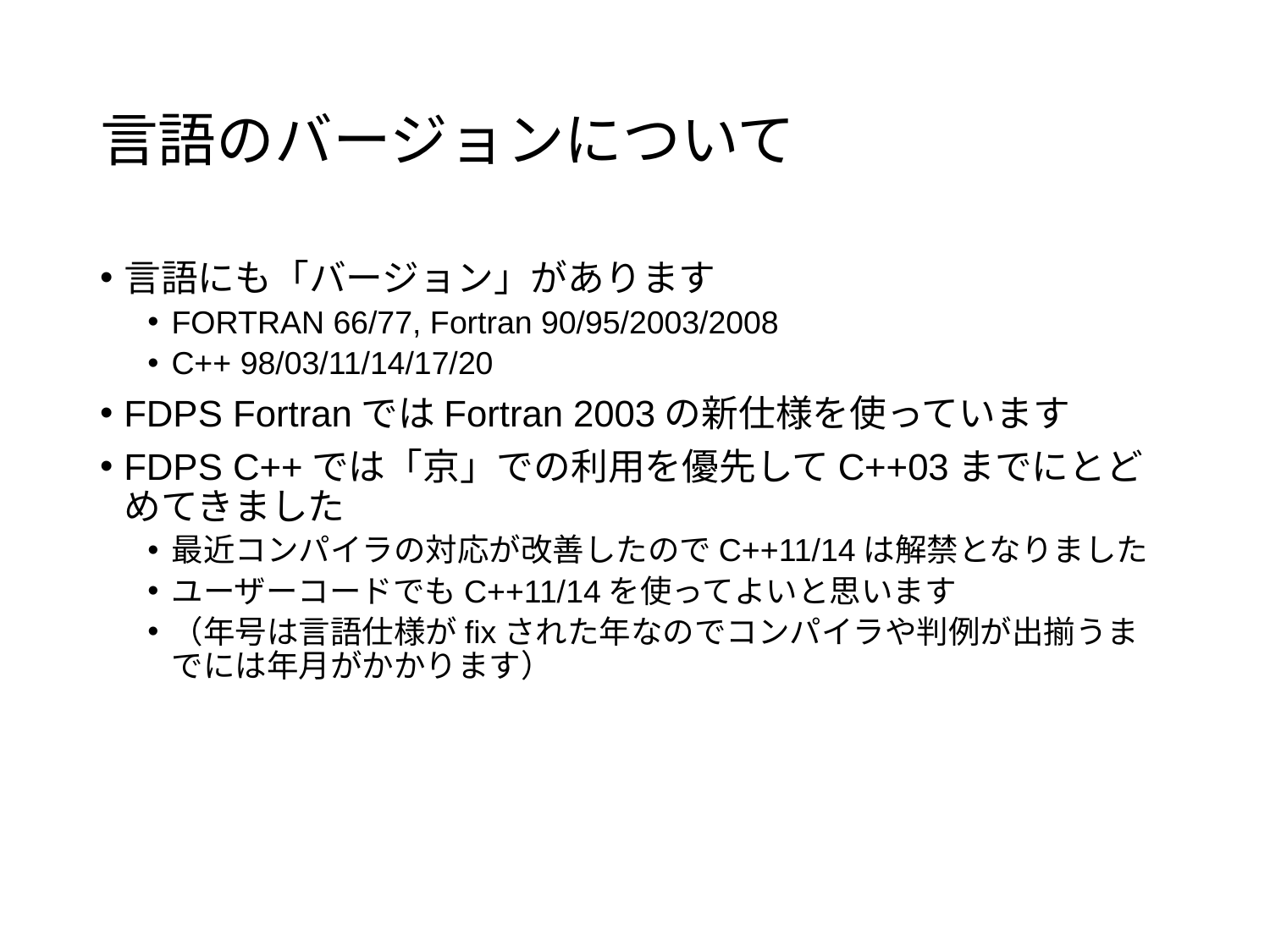

# 言語のバージョンについて
言語にも「バージョン」があります
FORTRAN 66/77, Fortran 90/95/2003/2008
C++ 98/03/11/14/17/20
FDPS FortranではFortran 2003の新仕様を使っています
FDPS C++では「京」での利用を優先してC++03までにとどめてきました
最近コンパイラの対応が改善したのでC++11/14は解禁となりました
ユーザーコードでもC++11/14を使ってよいと思います
（年号は言語仕様がfixされた年なのでコンパイラや判例が出揃うまでには年月がかかります）